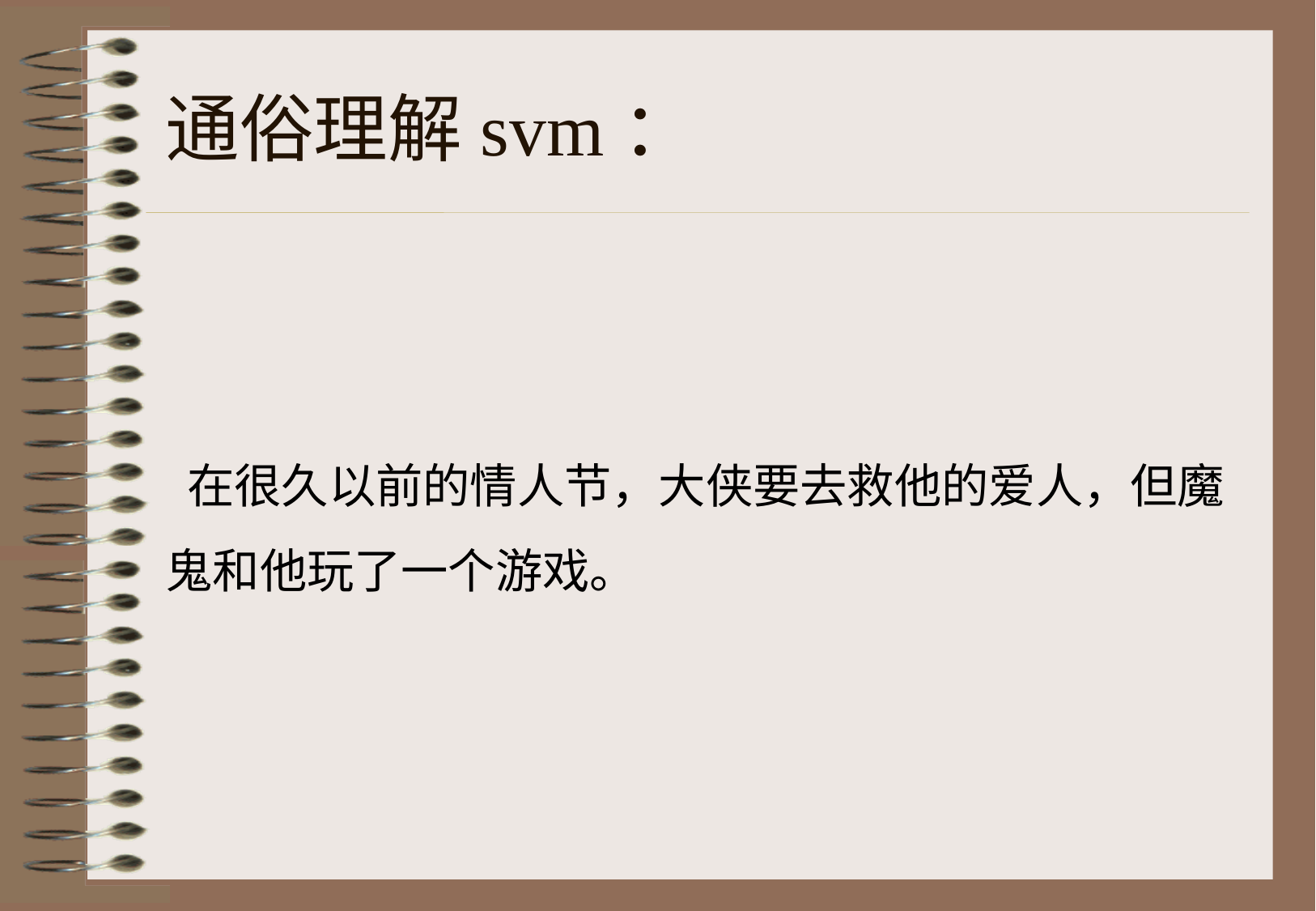

# 通俗理解svm：

 在很久以前的情人节，大侠要去救他的爱人，但魔鬼和他玩了一个游戏。